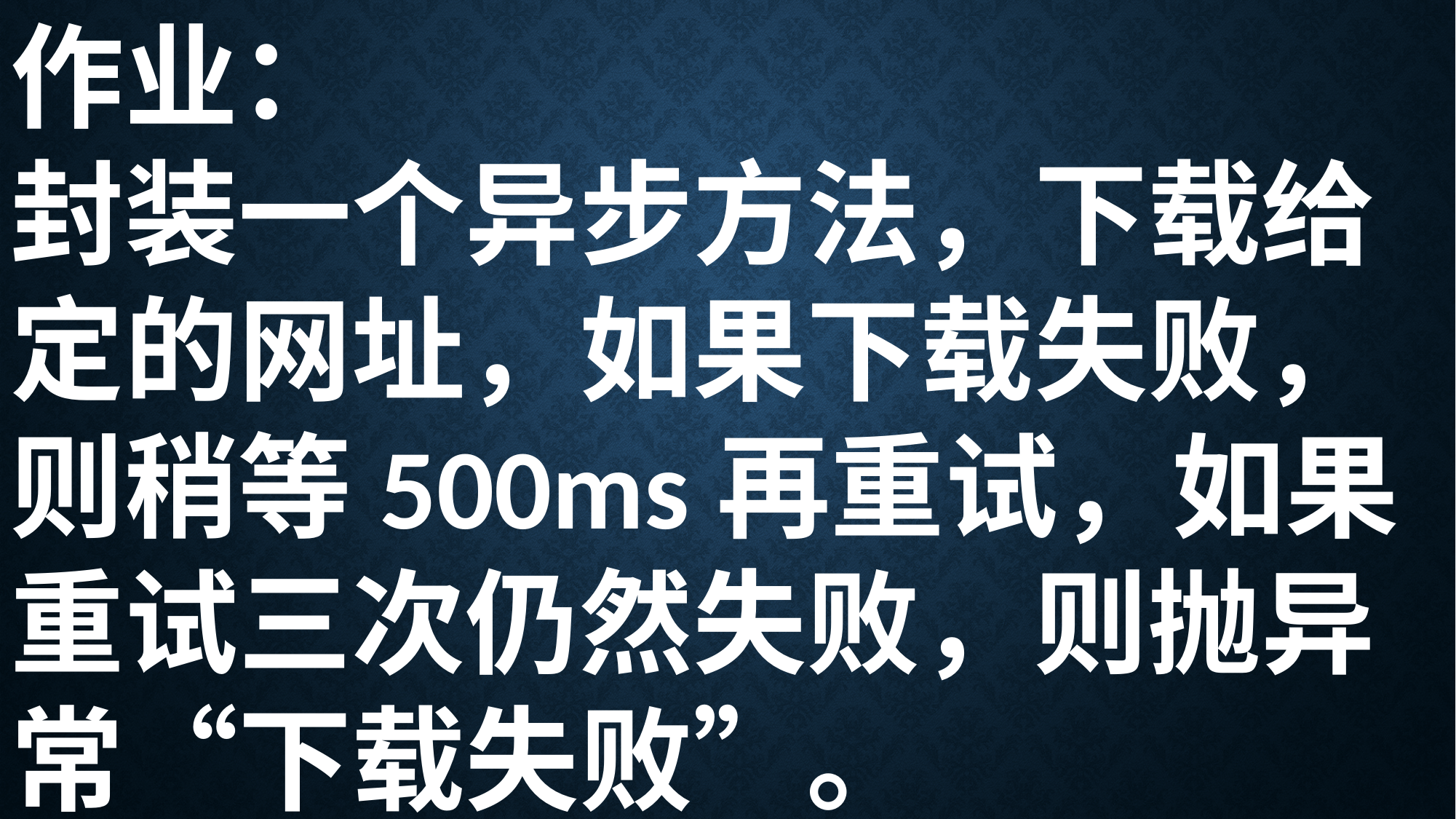

作业：
封装一个异步方法，下载给定的网址，如果下载失败，则稍等500ms再重试，如果重试三次仍然失败，则抛异常“下载失败”。